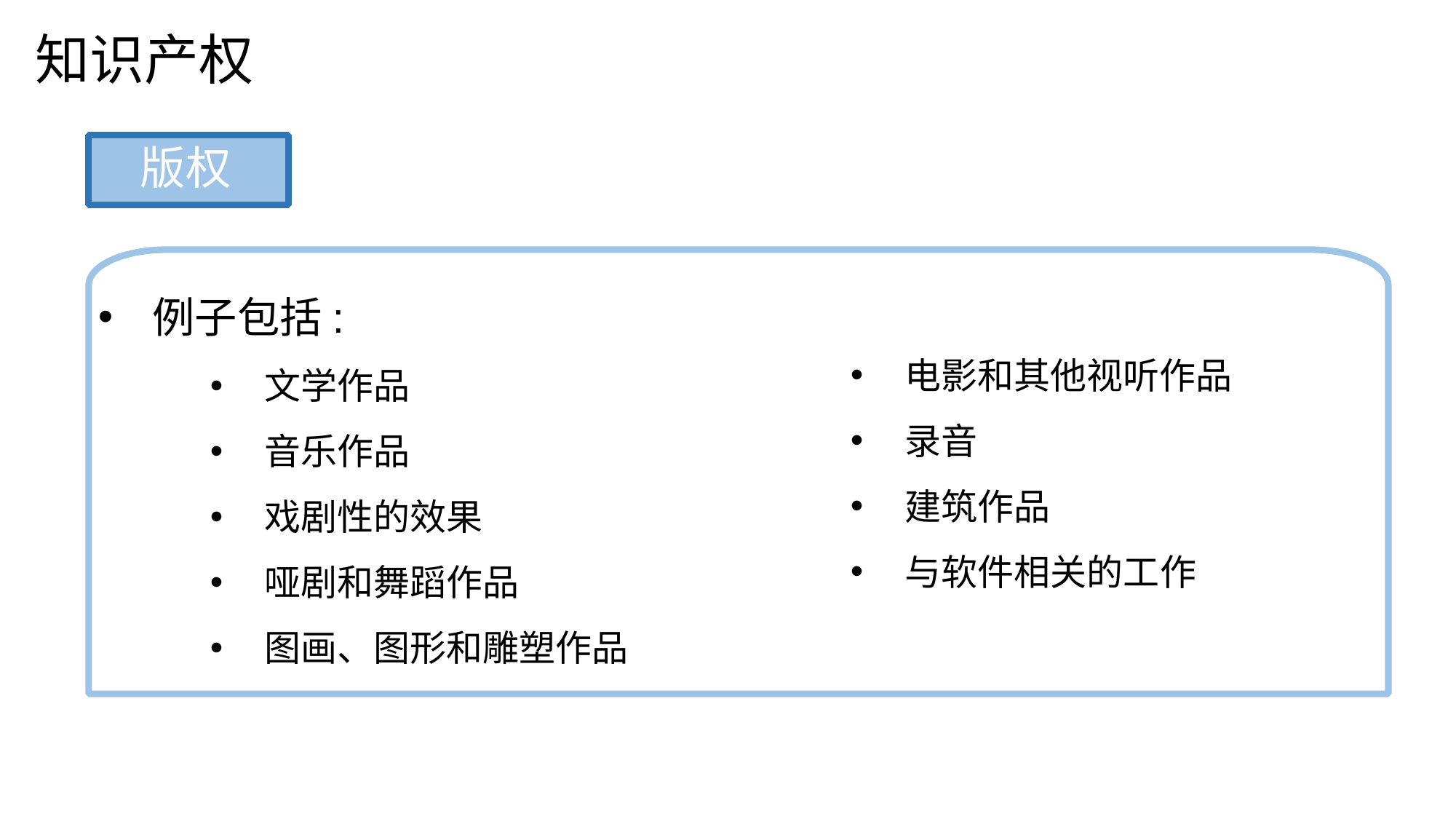

知识产权

版权
例子包括:
文学作品
音乐作品
戏剧性的效果
哑剧和舞蹈作品
图画、图形和雕塑作品

电影和其他视听作品
录音
建筑作品
与软件相关的工作